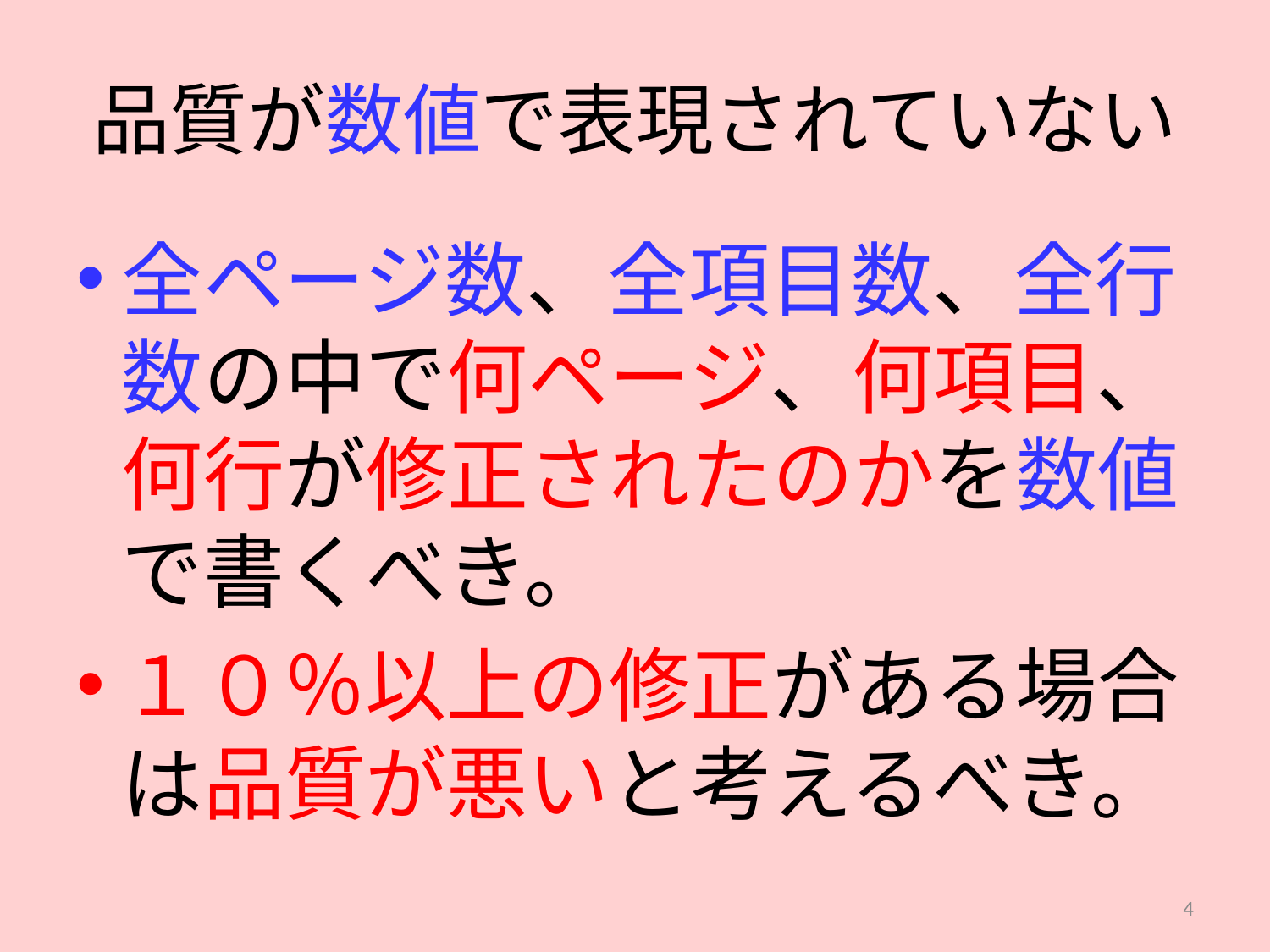

# 品質が数値で表現されていない
全ページ数、全項目数、全行数の中で何ページ、何項目、何行が修正されたのかを数値で書くべき。
１０％以上の修正がある場合は品質が悪いと考えるべき。
4